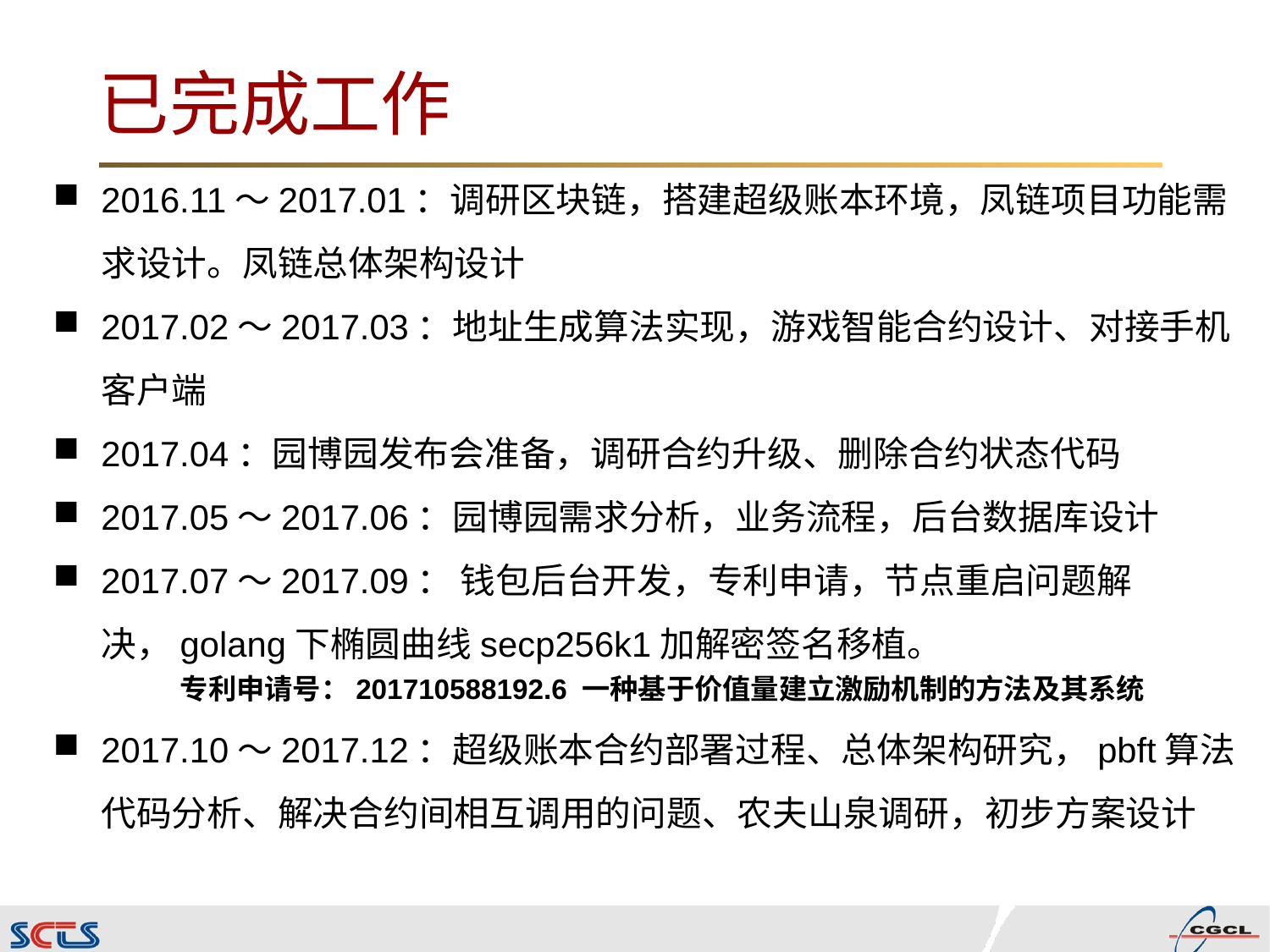

已完成工作
2016.11～2017.01：调研区块链，搭建超级账本环境，凤链项目功能需求设计。凤链总体架构设计
2017.02～2017.03：地址生成算法实现，游戏智能合约设计、对接手机客户端
2017.04：园博园发布会准备，调研合约升级、删除合约状态代码
2017.05～2017.06：园博园需求分析，业务流程，后台数据库设计
2017.07～2017.09： 钱包后台开发，专利申请，节点重启问题解决，golang下椭圆曲线secp256k1加解密签名移植。
	专利申请号：201710588192.6 一种基于价值量建立激励机制的方法及其系统
2017.10～2017.12：超级账本合约部署过程、总体架构研究，pbft算法代码分析、解决合约间相互调用的问题、农夫山泉调研，初步方案设计